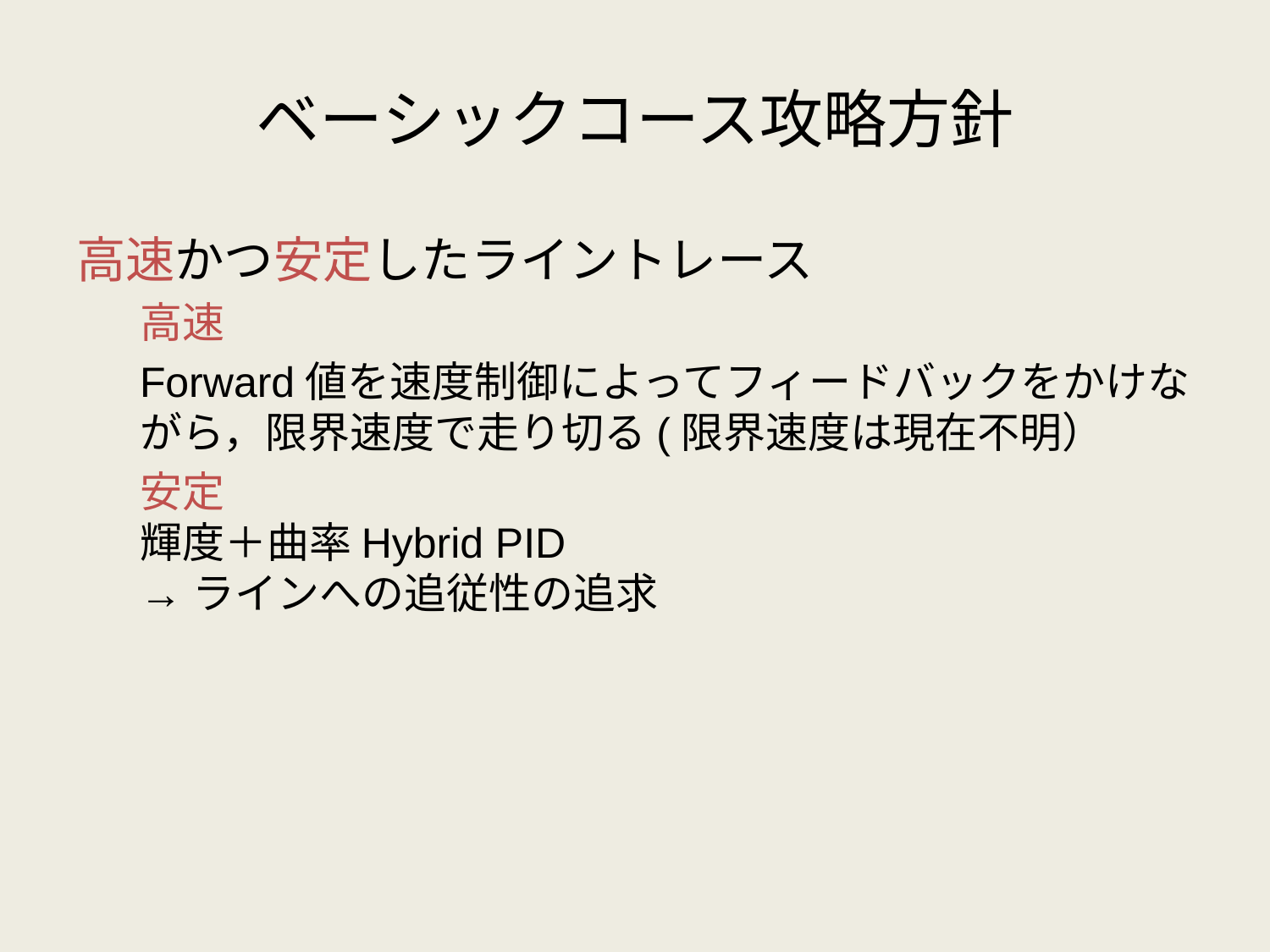

# ベーシックコース攻略方針
高速かつ安定したライントレース
高速
Forward値を速度制御によってフィードバックをかけながら，限界速度で走り切る(限界速度は現在不明）
安定
輝度＋曲率Hybrid PID
→ラインへの追従性の追求